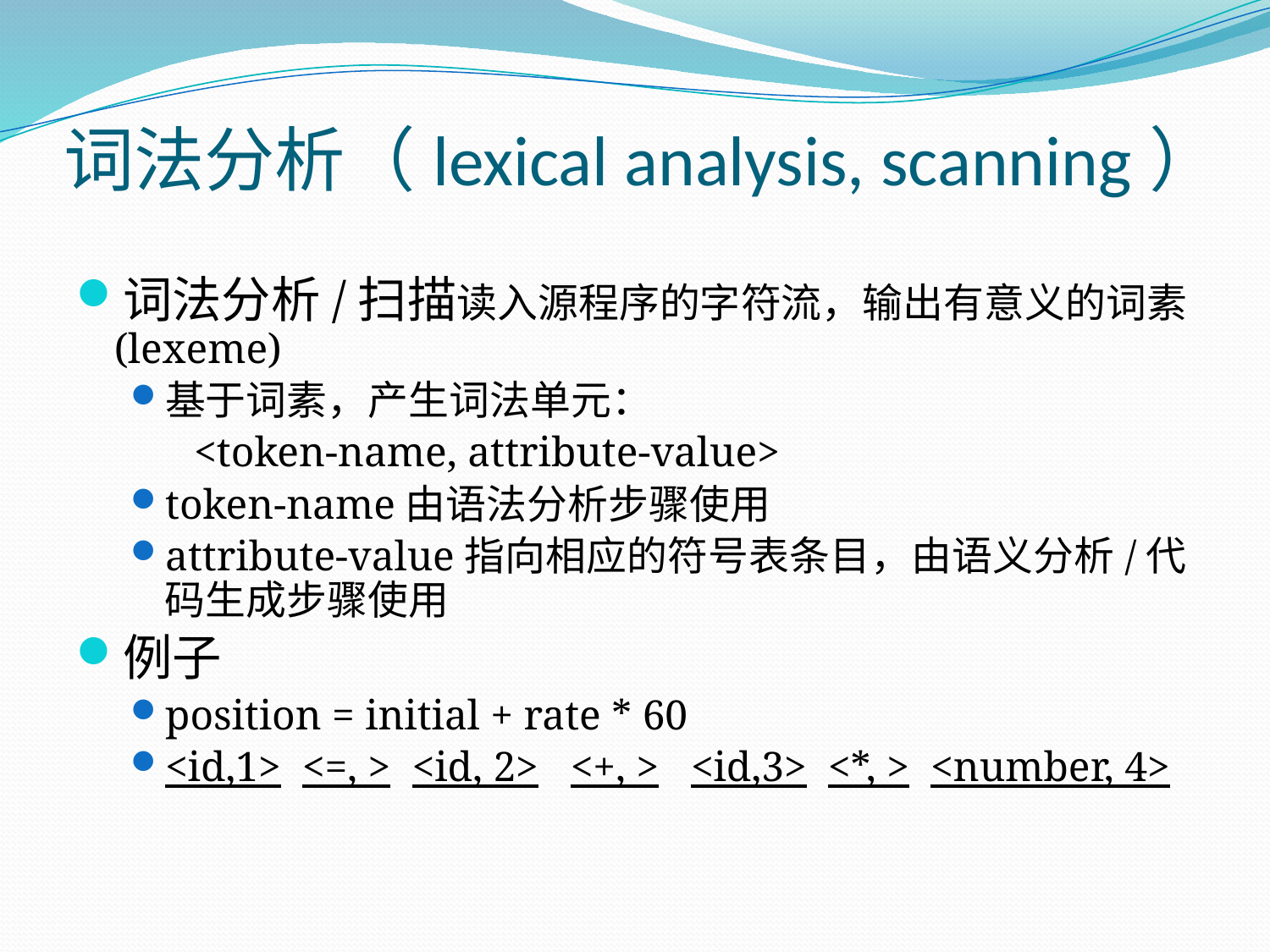

词法分析/扫描读入源程序的字符流，输出有意义的词素(lexeme)
基于词素，产生词法单元：
      <token-name, attribute-value>
token-name由语法分析步骤使用
attribute-value指向相应的符号表条目，由语义分析/代码生成步骤使用
例子
position = initial + rate * 60
<id,1>  <=, >  <id, 2>   <+, >   <id,3>  <*, >  <number, 4>
词法分析（lexical analysis, scanning）